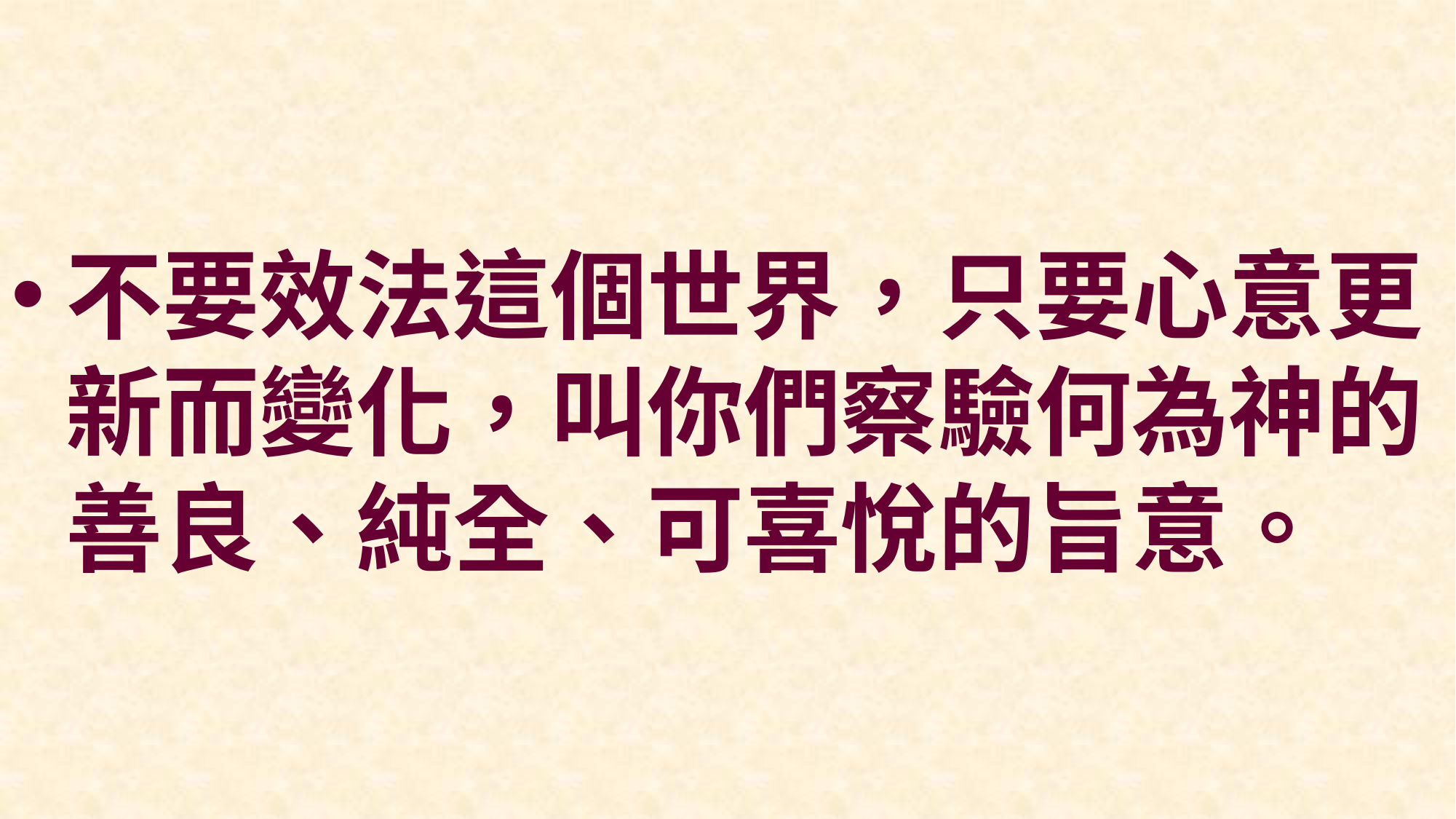

不要效法這個世界，只要心意更新而變化，叫你們察驗何為神的善良、純全、可喜悅的旨意。